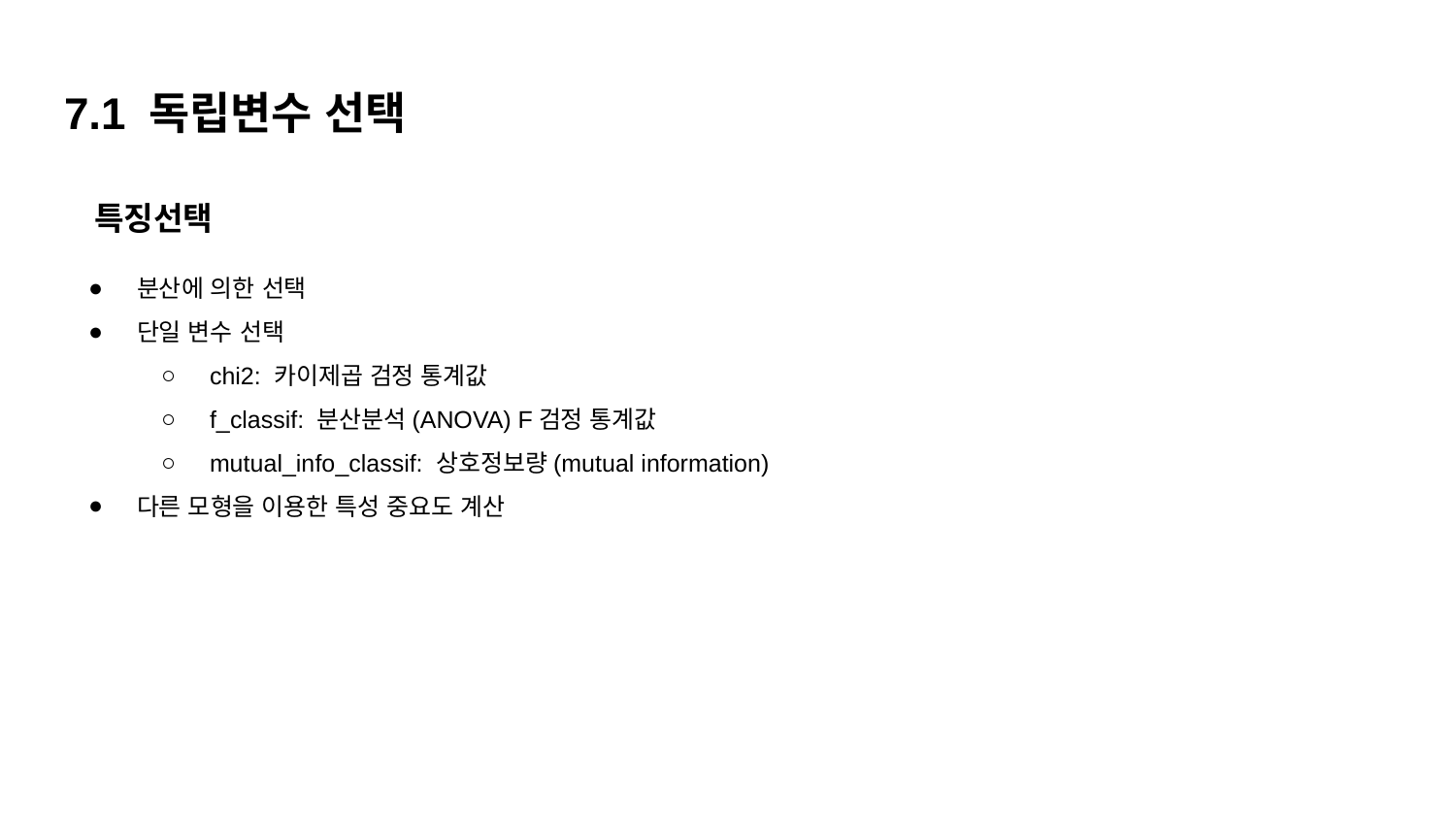

# 7.1 독립변수 선택

특징선택
분산에 의한 선택
단일 변수 선택
chi2: 카이제곱 검정 통계값
f_classif: 분산분석(ANOVA) F검정 통계값
mutual_info_classif: 상호정보량(mutual information)
다른 모형을 이용한 특성 중요도 계산